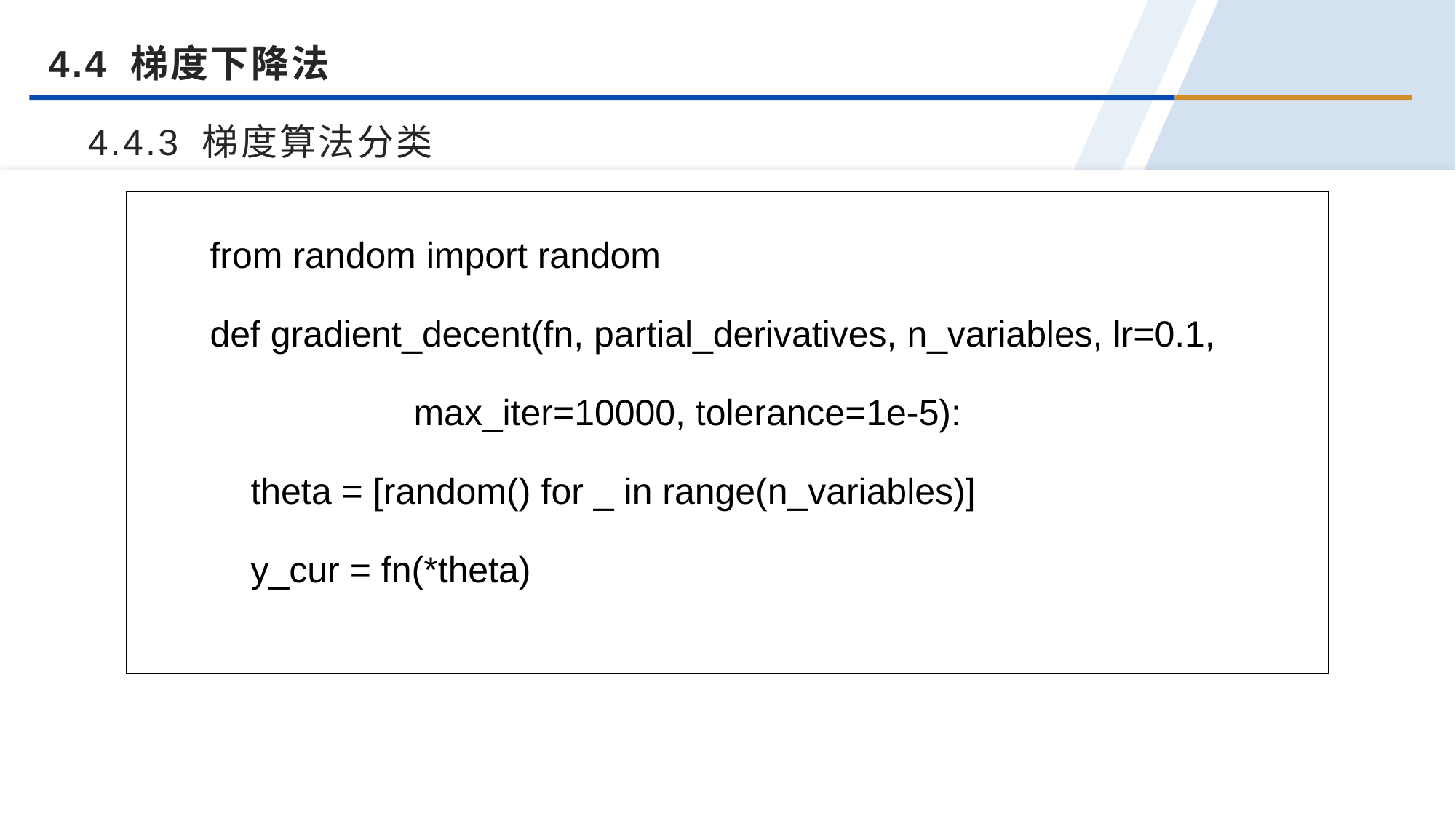

4.4 梯度下降法
4.4.3 梯度算法分类

from random import random
def gradient_decent(fn, partial_derivatives, n_variables, lr=0.1,
                    max_iter=10000, tolerance=1e-5):
    theta = [random() for _ in range(n_variables)]
    y_cur = fn(*theta)